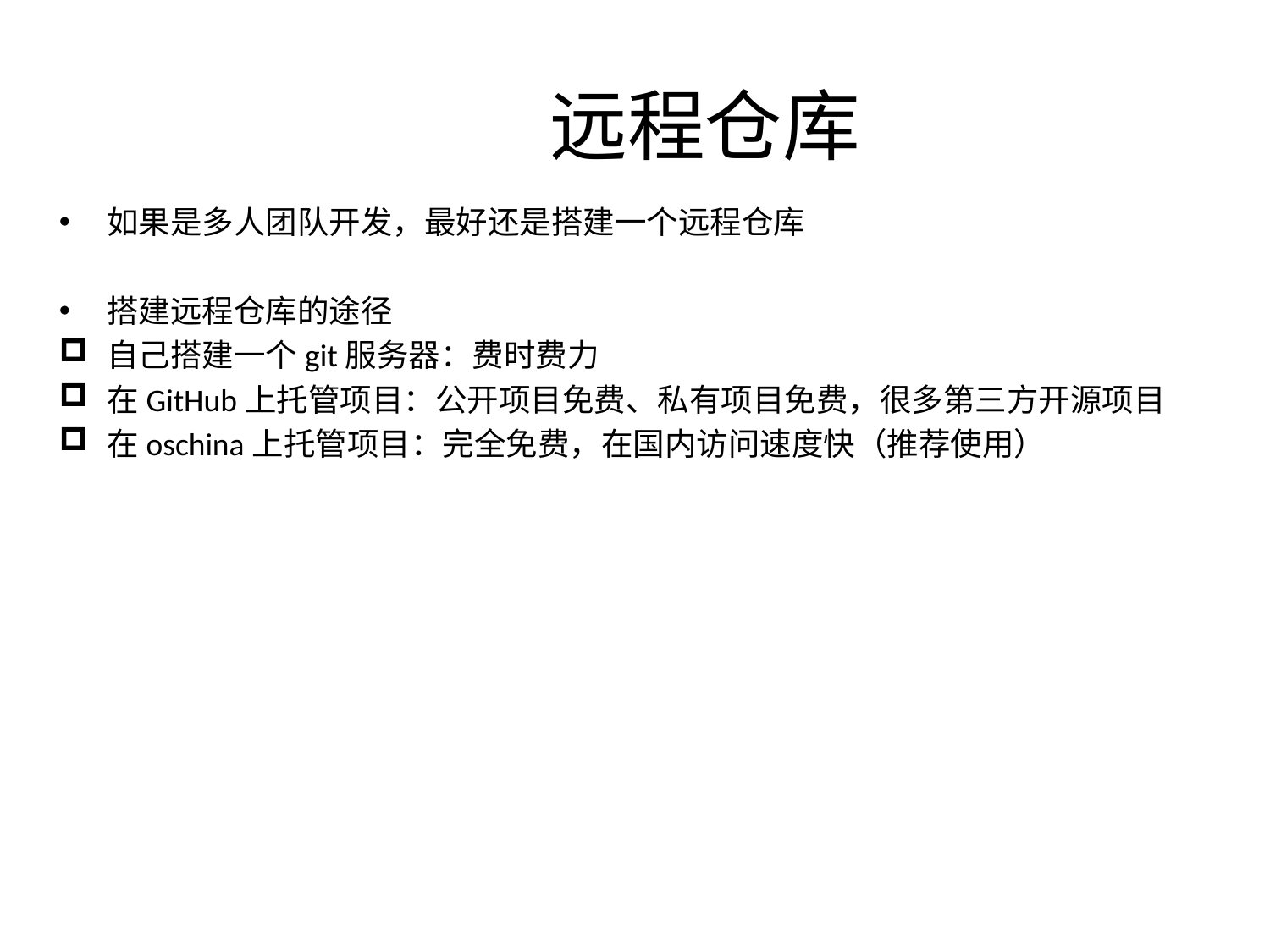

远程仓库
如果是多人团队开发，最好还是搭建一个远程仓库

搭建远程仓库的途径
自己搭建一个git服务器：费时费力
在GitHub上托管项目：公开项目免费、私有项目免费，很多第三方开源项目
在oschina上托管项目：完全免费，在国内访问速度快（推荐使用）